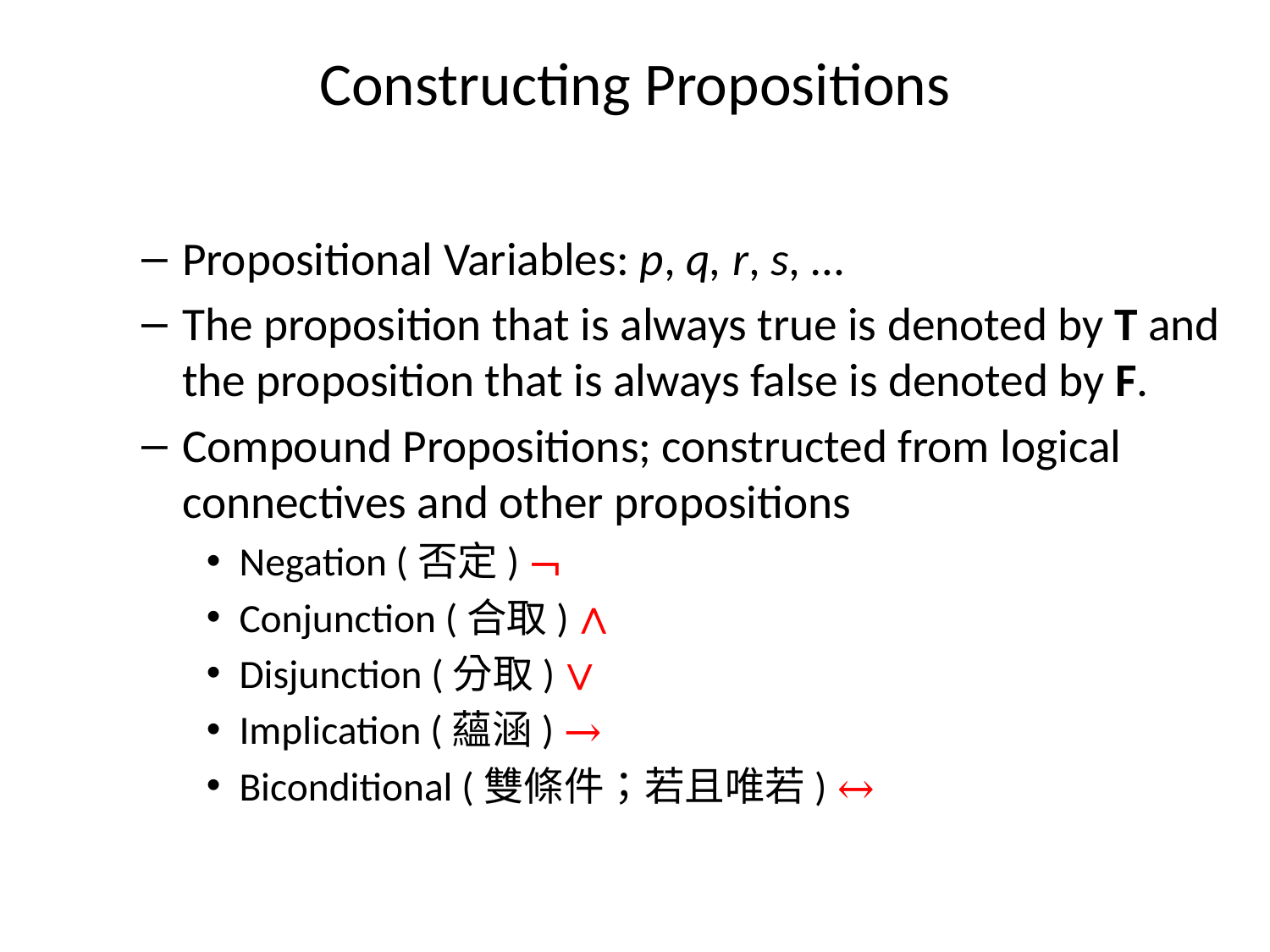

# Constructing Propositions
Propositional Variables: p, q, r, s, …
The proposition that is always true is denoted by T and the proposition that is always false is denoted by F.
Compound Propositions; constructed from logical connectives and other propositions
Negation (否定) ¬
Conjunction (合取) ∧
Disjunction (分取) ∨
Implication (蘊涵) →
Biconditional (雙條件；若且唯若) ↔